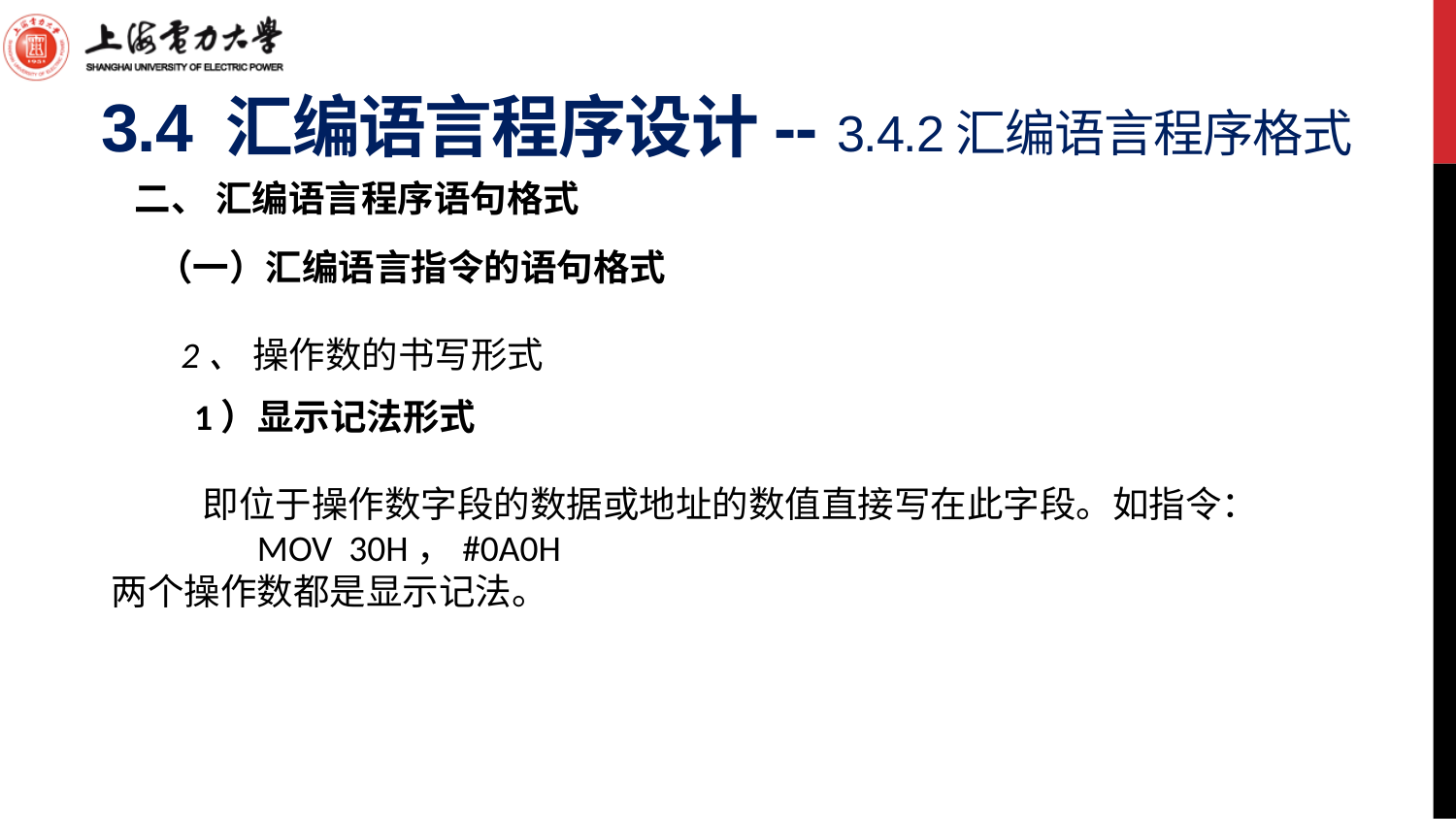

# 3.4 汇编语言程序设计-- 3.4.2汇编语言程序格式
二、 汇编语言程序语句格式

   （一）汇编语言指令的语句格式

       2、 操作数的书写形式
          1）显示记法形式

          即位于操作数字段的数据或地址的数值直接写在此字段。如指令：
	MOV  30H，#0A0H
两个操作数都是显示记法。